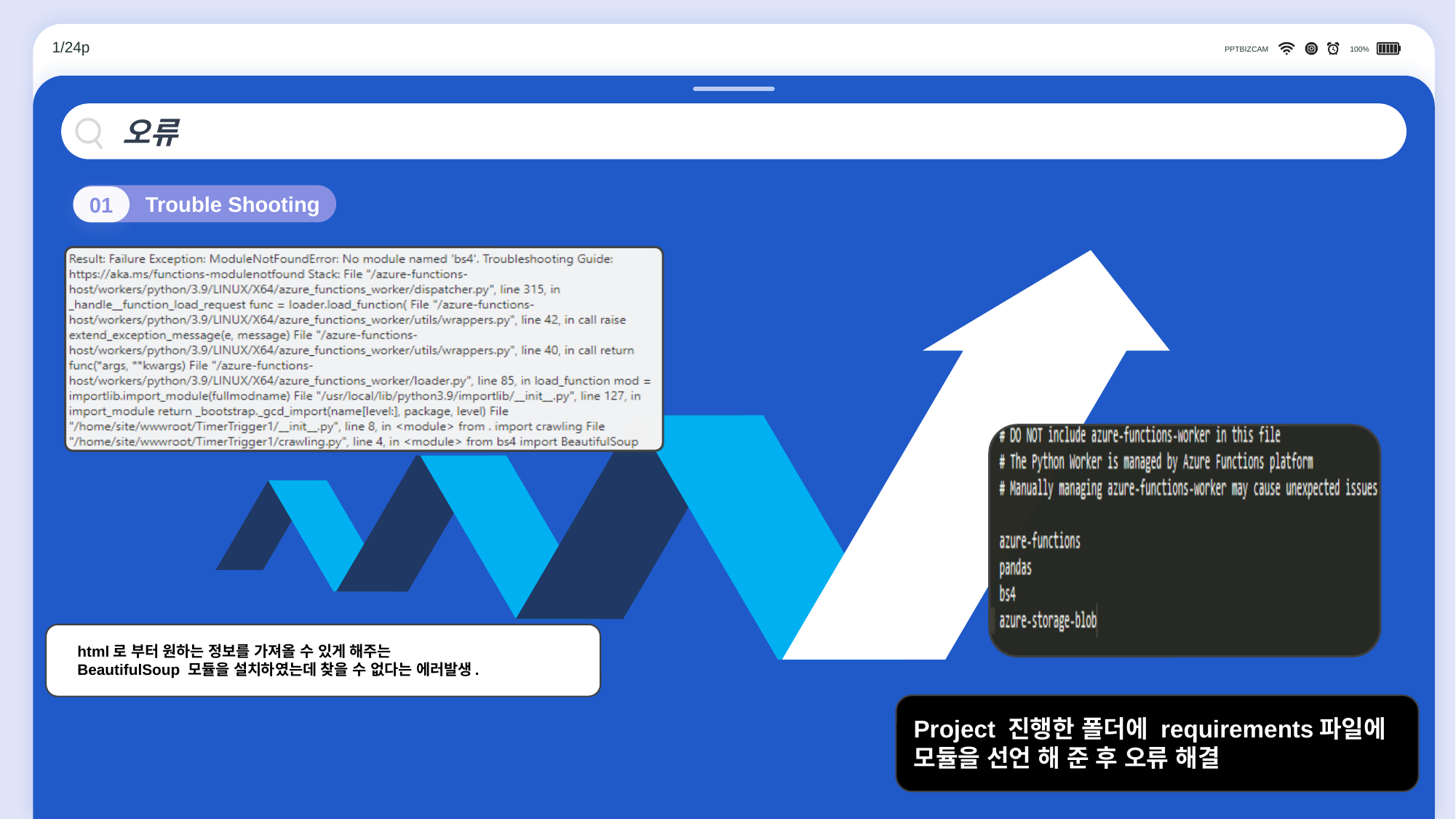

1/24p

PPTBIZCAM
100%

오류

Trouble Shooting
01

html로 부터 원하는 정보를 가져올 수 있게 해주는
BeautifulSoup 모듈을 설치하였는데 찾을 수 없다는 에러발생.

Project 진행한 폴더에 requirements파일에 모듈을 선언 해 준 후 오류 해결